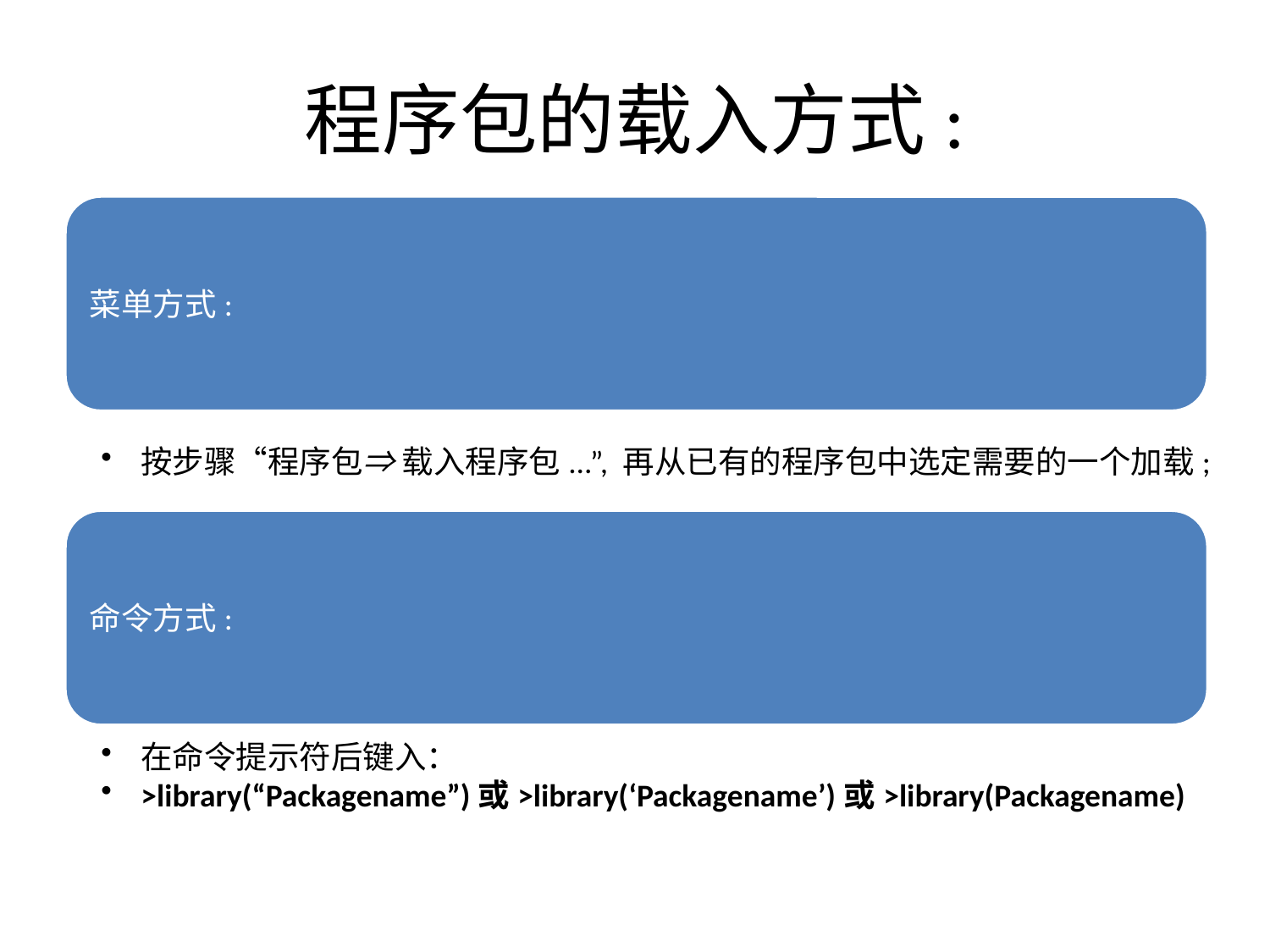

# 程序包的载入方式:
菜单方式:
按步骤“程序包⇒ 载入程序包...”, 再从已有的程序包中选定需要的一个加载;
命令方式:
在命令提示符后键入：
>library(“Packagename”)或>library(‘Packagename’)或>library(Packagename)